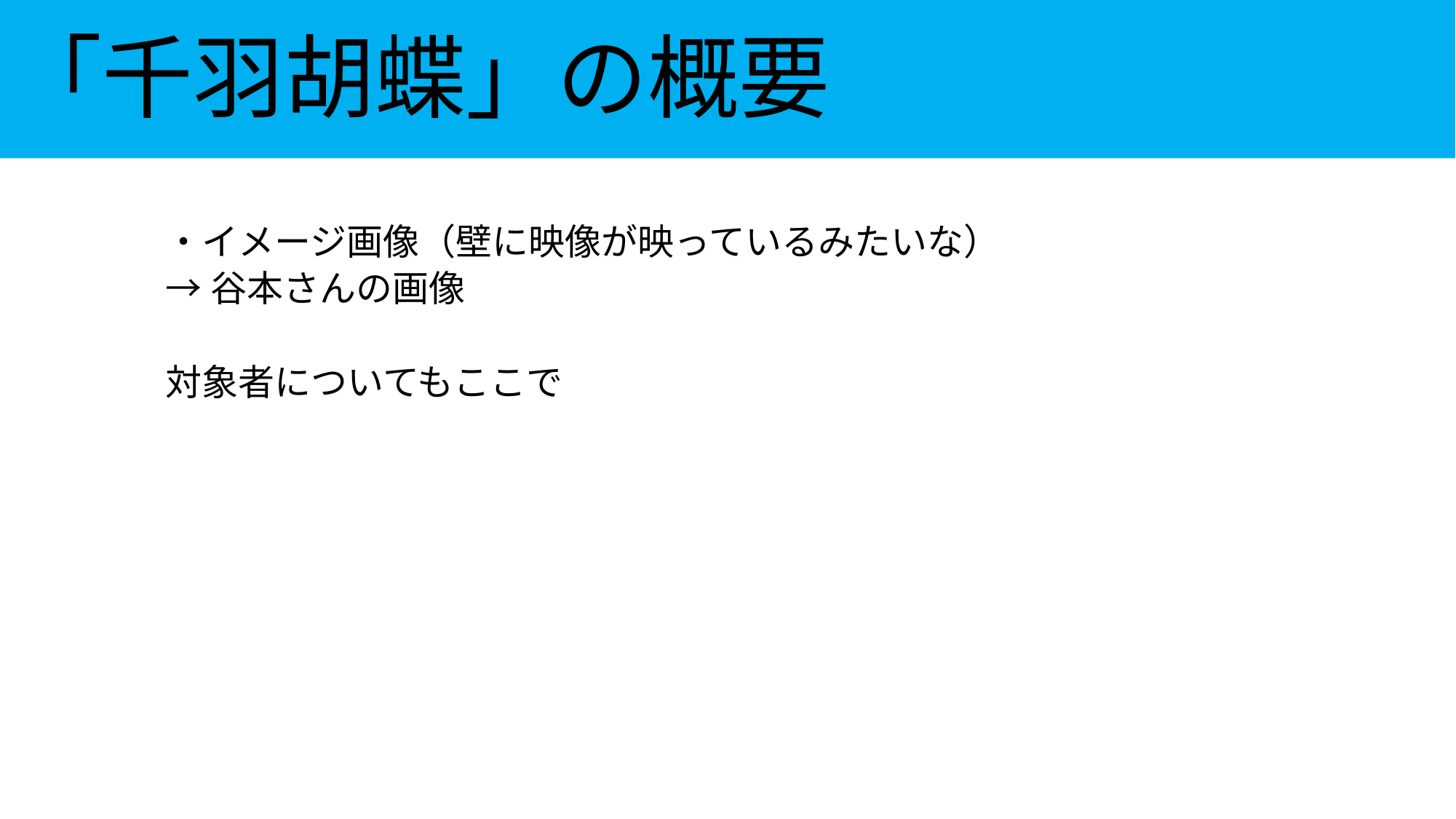

# 「千羽胡蝶」の概要
・イメージ画像（壁に映像が映っているみたいな）
→谷本さんの画像

対象者についてもここで